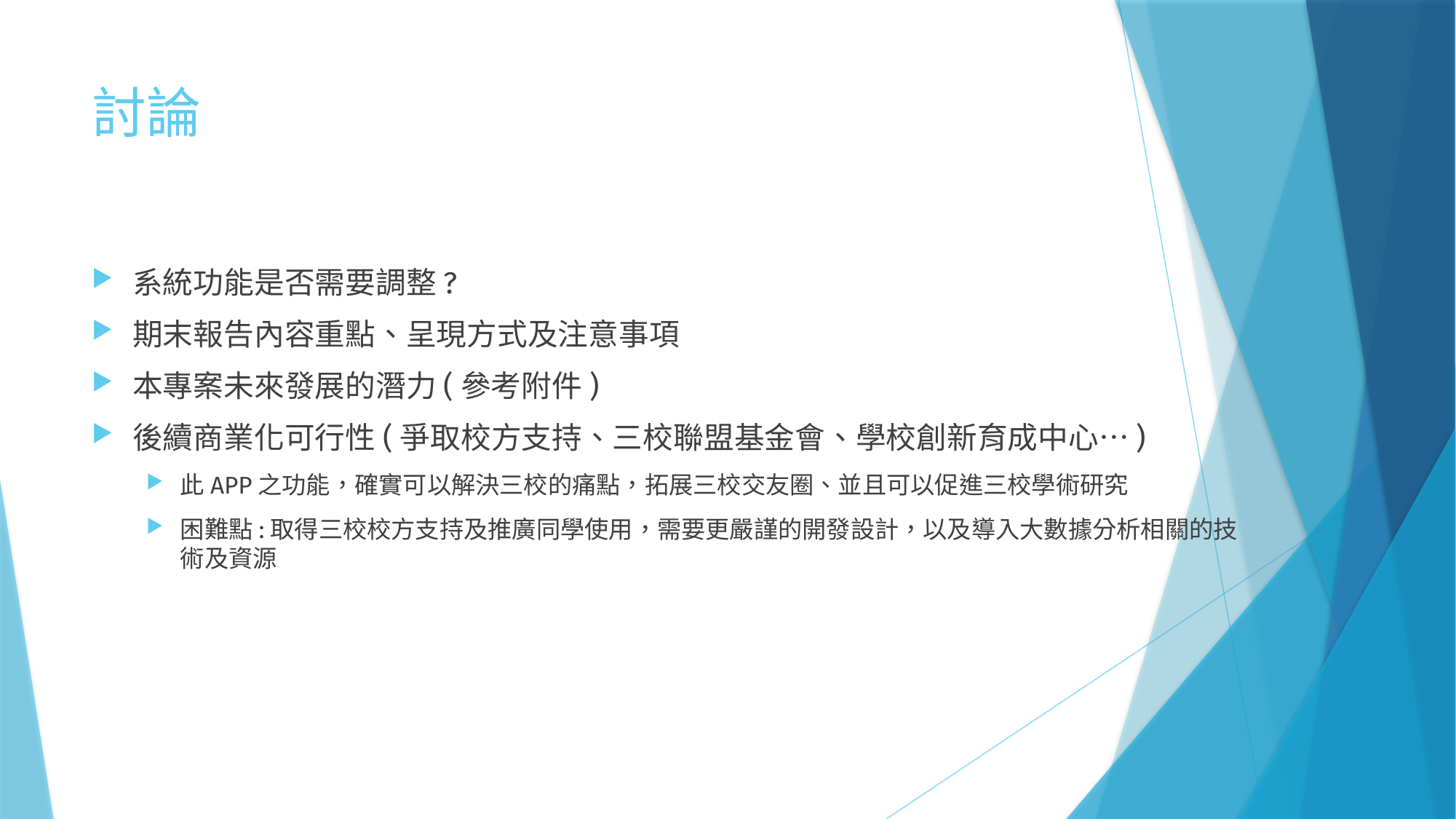

# 討論
系統功能是否需要調整?
期末報告內容重點、呈現方式及注意事項
本專案未來發展的潛力(參考附件)
後續商業化可行性(爭取校方支持、三校聯盟基金會、學校創新育成中心…)
此APP之功能，確實可以解決三校的痛點，拓展三校交友圈、並且可以促進三校學術研究
困難點:取得三校校方支持及推廣同學使用，需要更嚴謹的開發設計，以及導入大數據分析相關的技術及資源